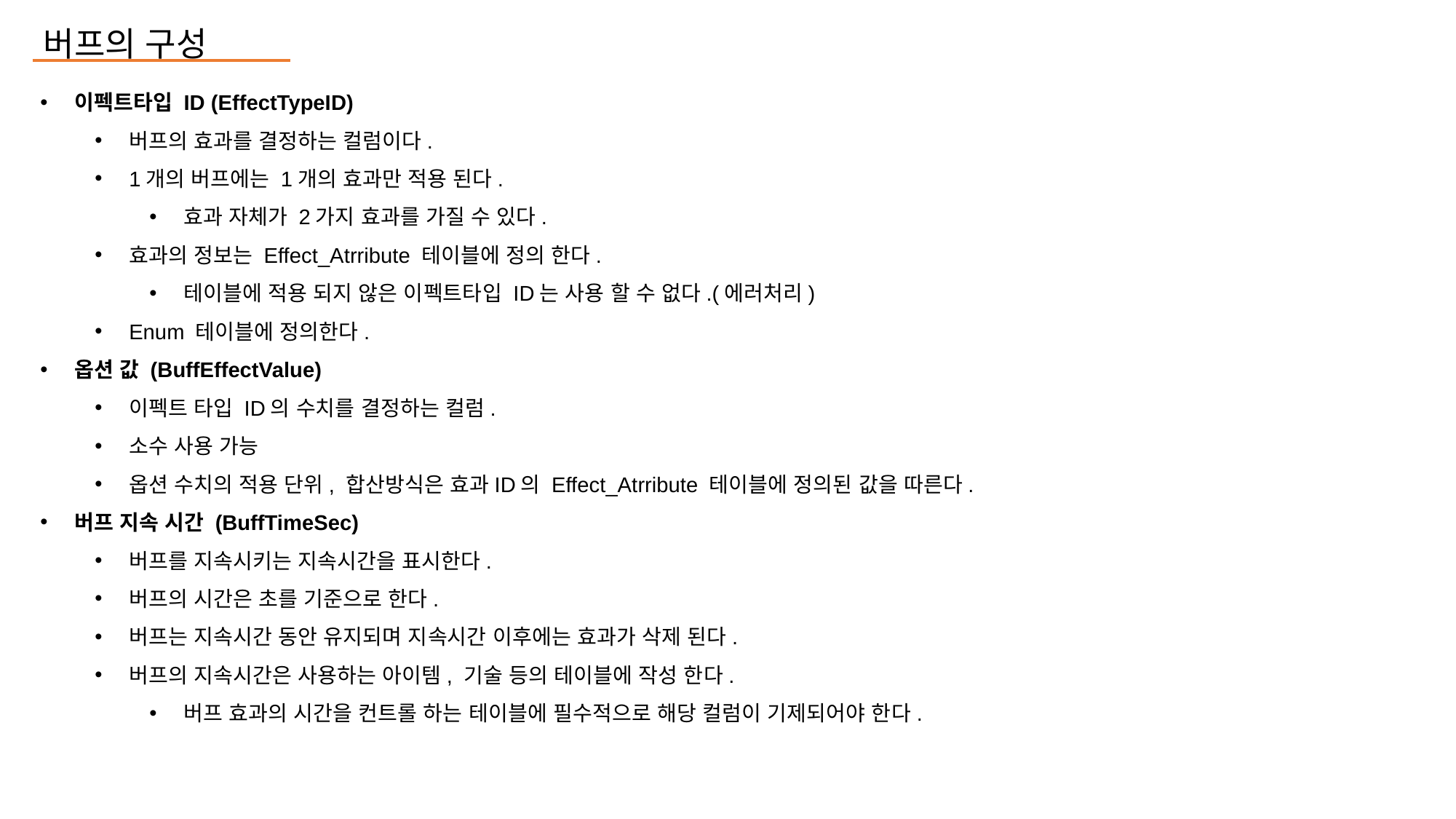

버프의 구성
이펙트타입 ID (EffectTypeID)
버프의 효과를 결정하는 컬럼이다.
1개의 버프에는 1개의 효과만 적용 된다.
효과 자체가 2가지 효과를 가질 수 있다.
효과의 정보는 Effect_Atrribute 테이블에 정의 한다.
테이블에 적용 되지 않은 이펙트타입 ID는 사용 할 수 없다.(에러처리)
Enum 테이블에 정의한다.
옵션 값 (BuffEffectValue)
이펙트 타입 ID의 수치를 결정하는 컬럼.
소수 사용 가능
옵션 수치의 적용 단위, 합산방식은 효과ID의 Effect_Atrribute 테이블에 정의된 값을 따른다.
버프 지속 시간 (BuffTimeSec)
버프를 지속시키는 지속시간을 표시한다.
버프의 시간은 초를 기준으로 한다.
버프는 지속시간 동안 유지되며 지속시간 이후에는 효과가 삭제 된다.
버프의 지속시간은 사용하는 아이템, 기술 등의 테이블에 작성 한다.
버프 효과의 시간을 컨트롤 하는 테이블에 필수적으로 해당 컬럼이 기제되어야 한다.